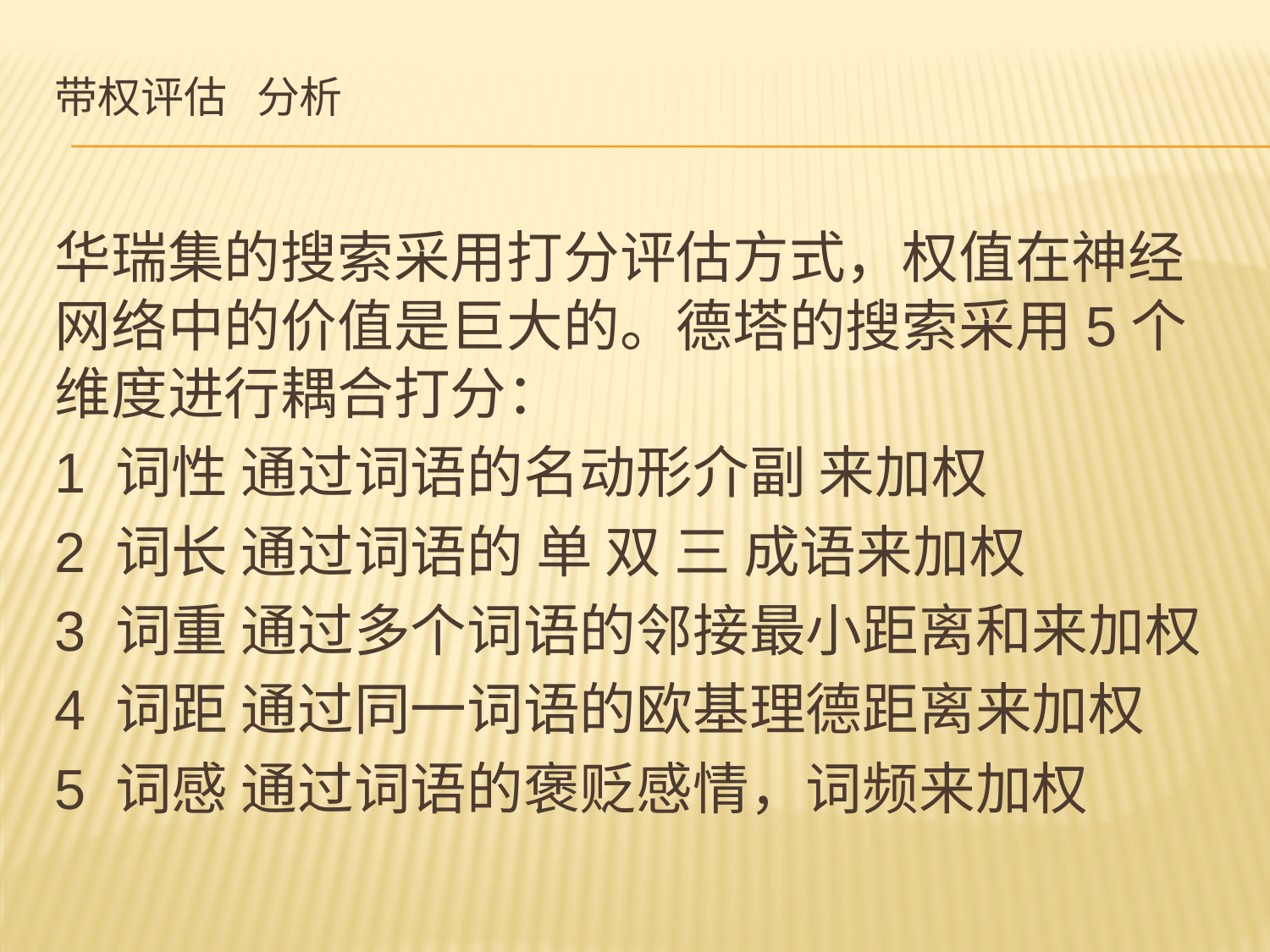

# 带权评估   分析
华瑞集的搜索采用打分评估方式，权值在神经网络中的价值是巨大的。德塔的搜索采用5个维度进行耦合打分：
1 词性 通过词语的名动形介副 来加权
2 词长 通过词语的 单 双 三 成语来加权
3 词重 通过多个词语的邻接最小距离和来加权
4 词距 通过同一词语的欧基理德距离来加权
5 词感 通过词语的褒贬感情，词频来加权